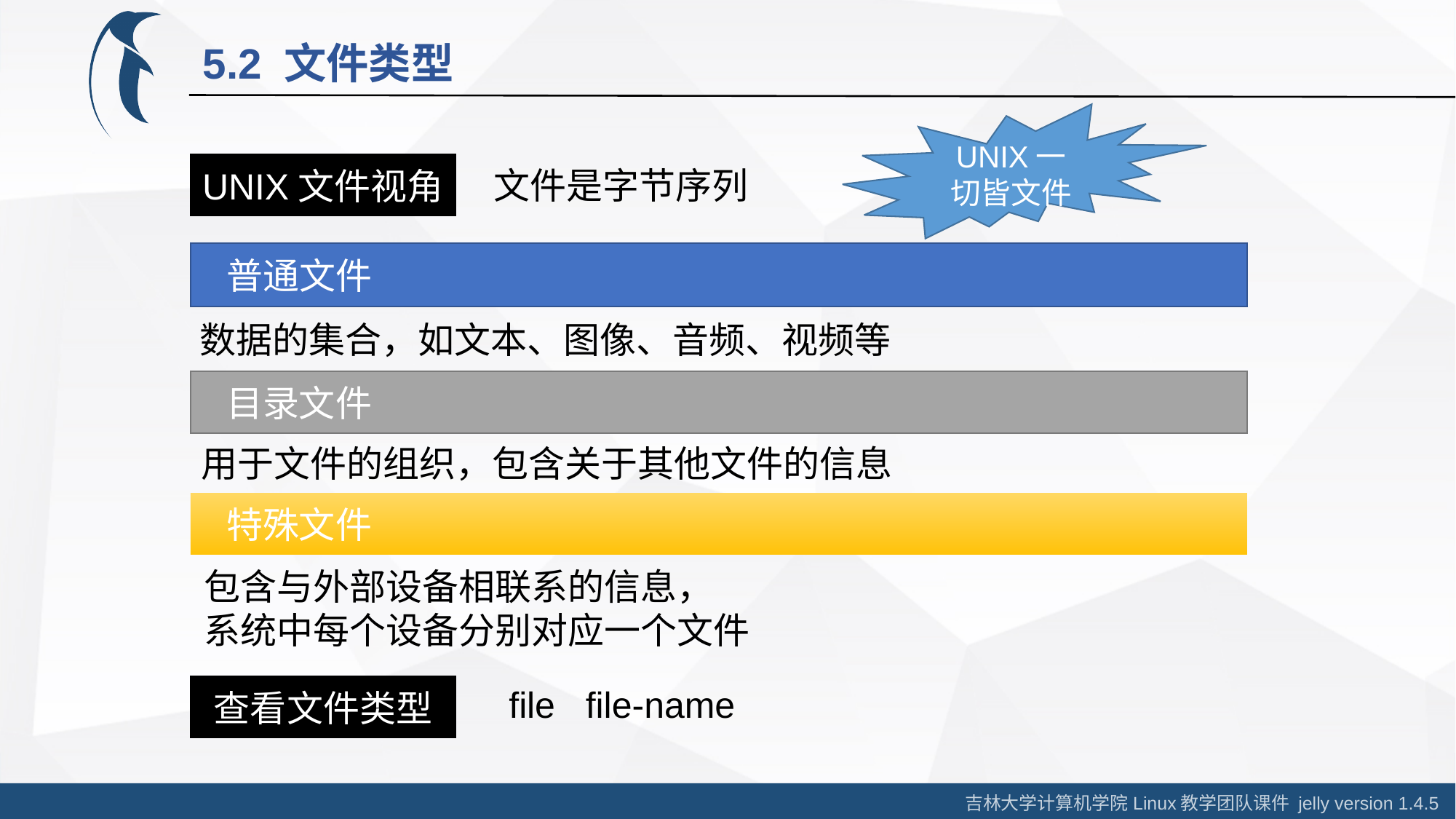

5.2 文件类型
UNIX一切皆文件
UNIX文件视角
文件是字节序列
  普通文件
数据的集合，如文本、图像、音频、视频等
  目录文件
用于文件的组织，包含关于其他文件的信息
  特殊文件
包含与外部设备相联系的信息，
系统中每个设备分别对应一个文件
查看文件类型
file   file-name